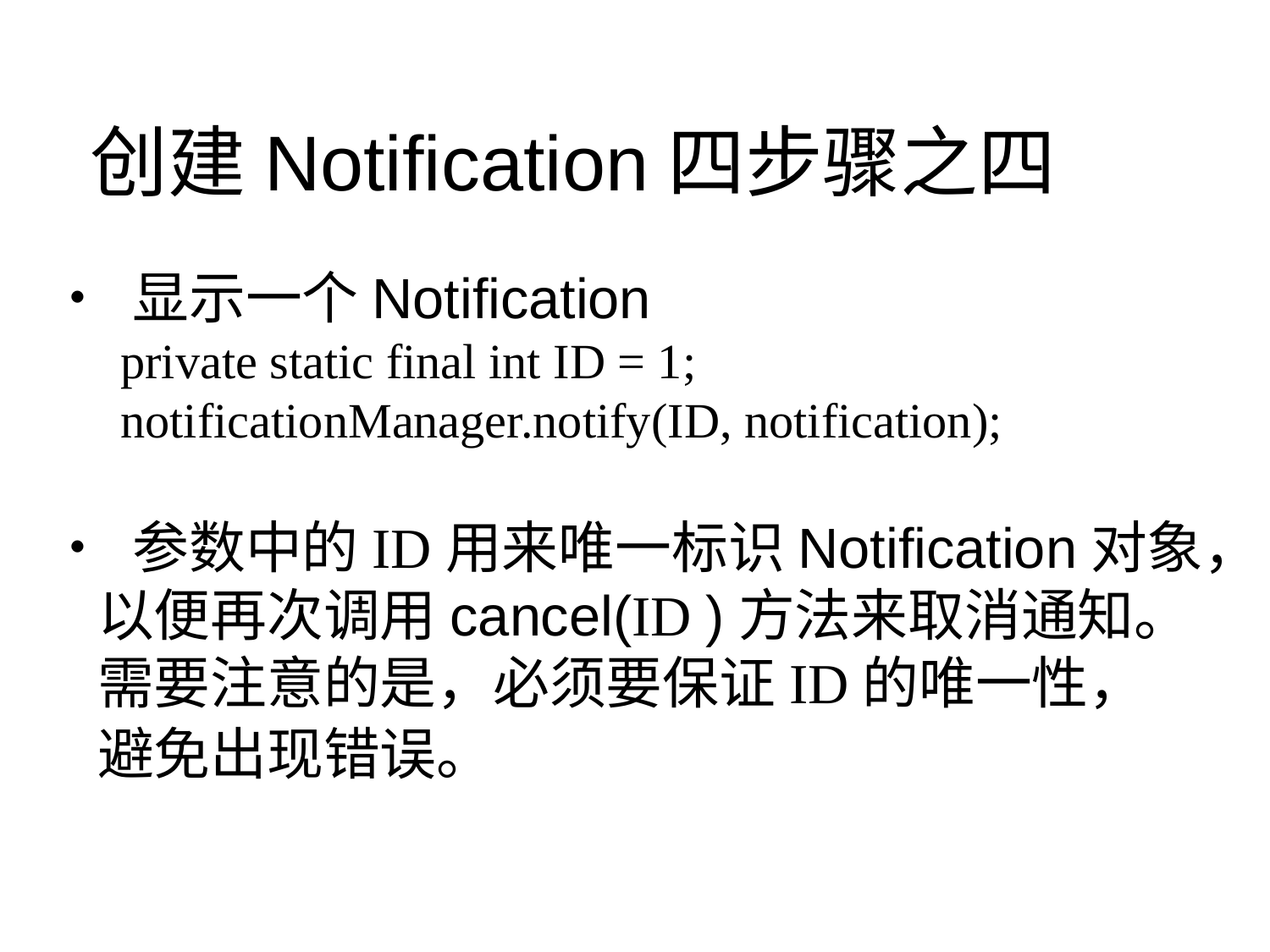

创建Notification四步骤之四

• 显示一个Notification
			private static final int ID = 1;
			notificationManager.notify(ID, notification);

• 参数中的ID用来唯一标识Notification对象，
		以便再次调用cancel(ID )方法来取消通知。
		需要注意的是，必须要保证ID的唯一性，
		避免出现错误。